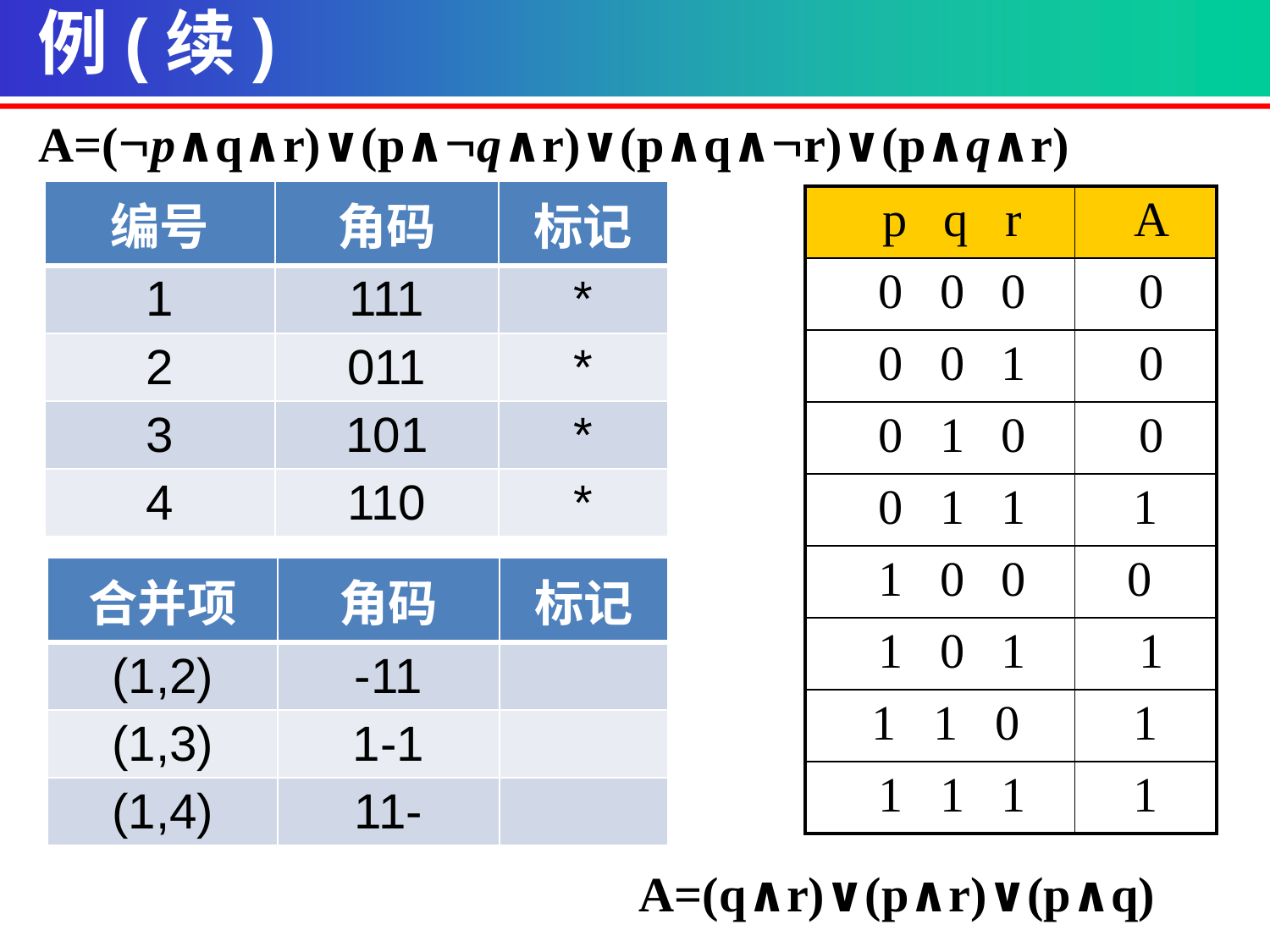

例(续)
A=(¬p∧q∧r)∨(p∧¬q∧r)∨(p∧q∧¬r)∨(p∧q∧r)
| 编号 | 角码 | 标记 |
| --- | --- | --- |
| 1 | 111 | \* |
| 2 | 011 | \* |
| 3 | 101 | \* |
| 4 | 110 | \* |
| p q r | A |
| --- | --- |
| 0 0 0 | 0 |
| 0 0 1 | 0 |
| 0 1 0 | 0 |
| 0 1 1 | 1 |
| 1 0 0 | 0 |
| 1 0 1 | 1 |
| 1 1 0 | 1 |
| 1 1 1 | 1 |
| 合并项 | 角码 | 标记 |
| --- | --- | --- |
| (1,2) | -11 |  |
| (1,3) | 1-1 |  |
| (1,4) | 11- |  |
A=(q∧r)∨(p∧r)∨(p∧q)